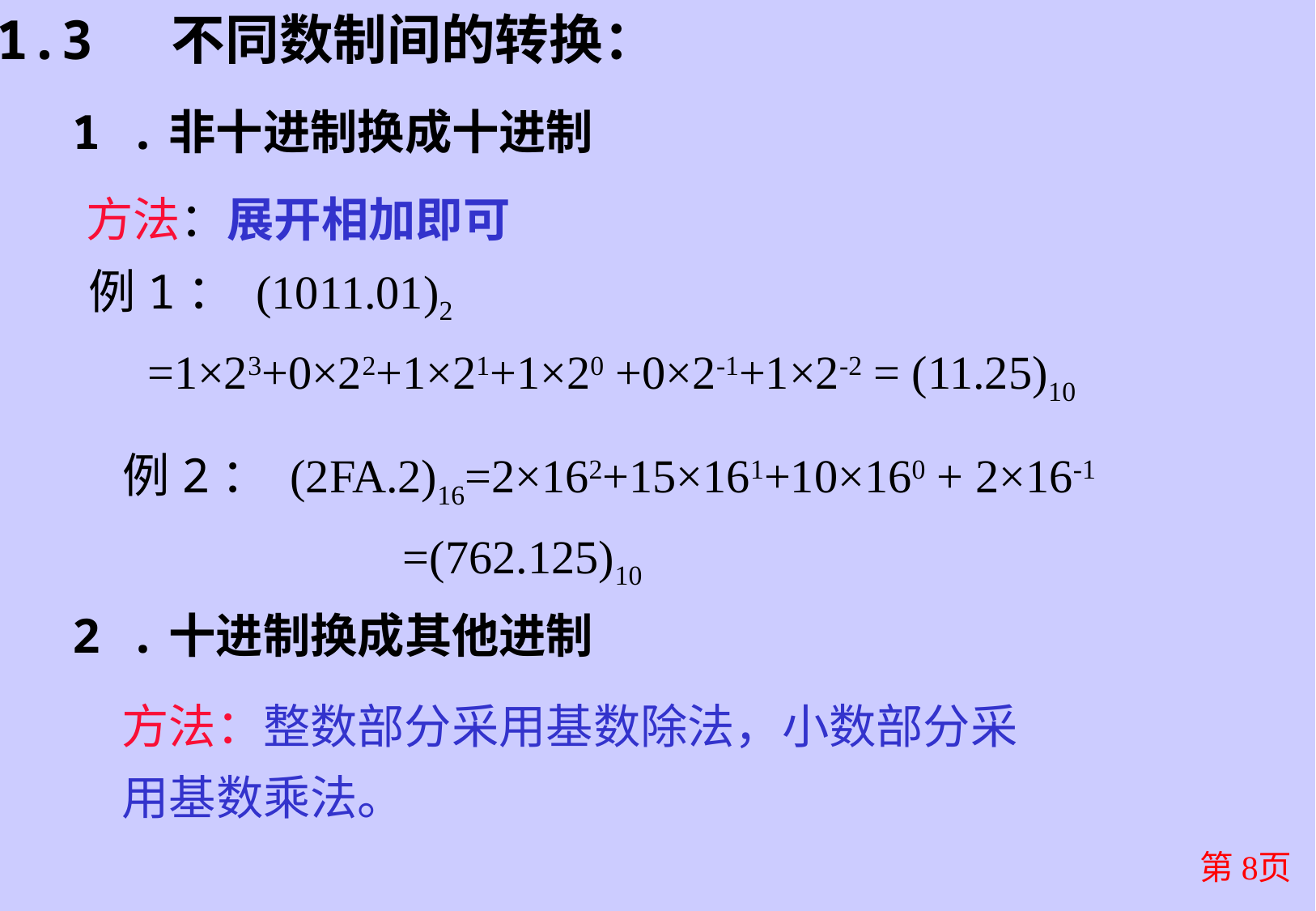

1.3  不同数制间的转换：
1 .非十进制换成十进制
方法：展开相加即可
例1： (1011.01)2
     =1×23+0×22+1×21+1×20 +0×2-1+1×2-2 = (11.25)10
例2： (2FA.2)16=2×162+15×161+10×160 + 2×16-1
                                        =(762.125)10
2 .十进制换成其他进制
方法：整数部分采用基数除法，小数部分采用基数乘法。
第8页